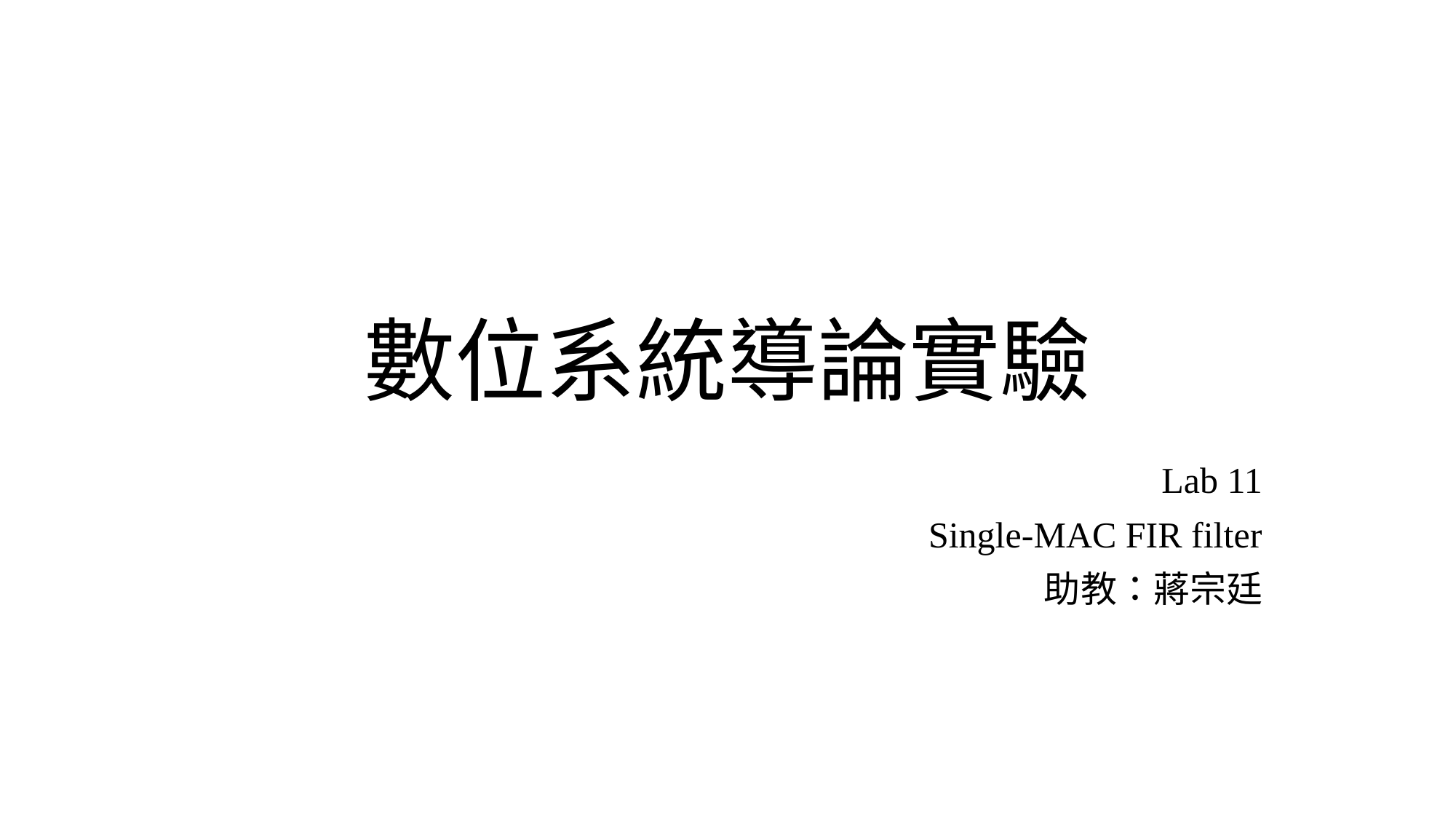

# 數位系統導論實驗
Lab 11
Single-MAC FIR filter
助教：蔣宗廷